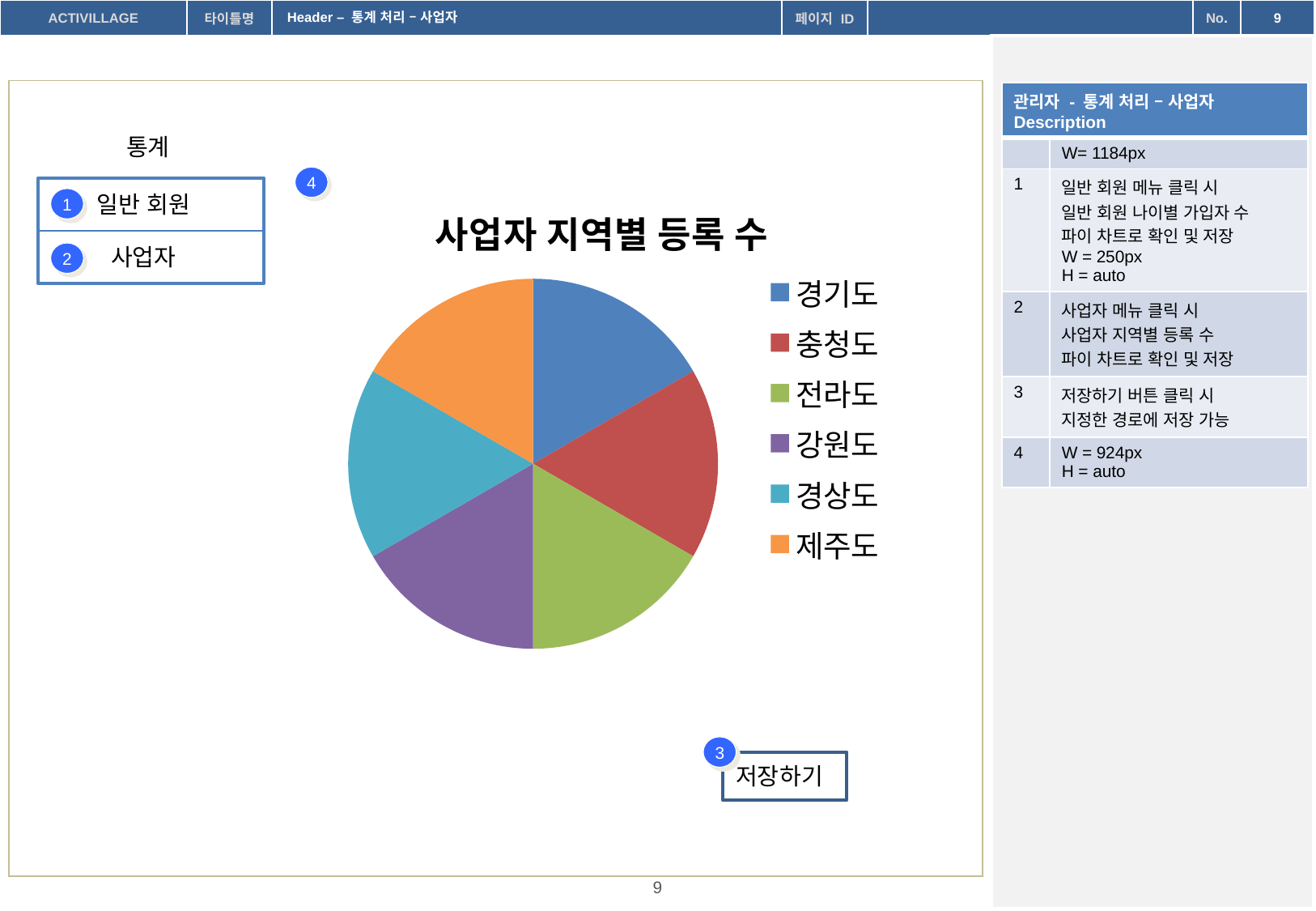

Header – 통계 처리 – 사업자

| 관리자 - 통계 처리 – 사업자 Description |  |
| --- | --- |
|  | W= 1184px |
| 1 | 일반 회원 메뉴 클릭 시 일반 회원 나이별 가입자 수 파이 차트로 확인 및 저장 W = 250px H = auto |
| 2 | 사업자 메뉴 클릭 시 사업자 지역별 등록 수 파이 차트로 확인 및 저장 |
| 3 | 저장하기 버튼 클릭 시 지정한 경로에 저장 가능 |
| 4 | W = 924px H = auto |
통계
4

### Chart:

| Category | 사업자 지역별 등록 수 |
|---|---|
| 경기도 | 16.0 |
| 충청도 | 16.0 |
| 전라도 | 16.0 |
| 강원도 | 16.0 |
| 경상도 | 16.0 |
| 제주도 | 16.0 |
일반 회원
1
사업자
2
3

저장하기